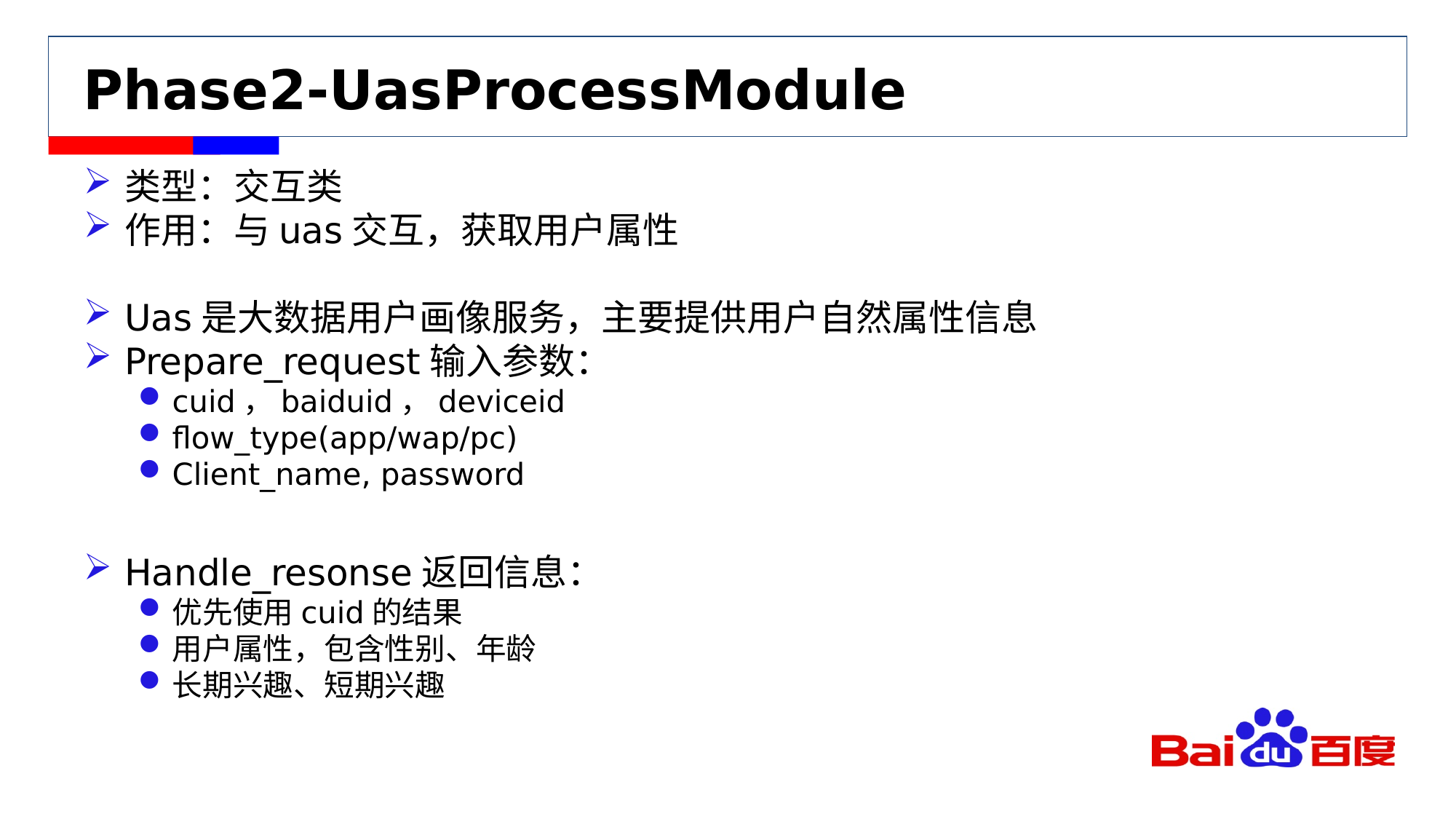

# Phase2-UasProcessModule
类型：交互类
作用：与uas交互，获取用户属性

Uas是大数据用户画像服务，主要提供用户自然属性信息
Prepare_request输入参数：
cuid，baiduid，deviceid
flow_type(app/wap/pc)
Client_name, password

Handle_resonse返回信息：
优先使用cuid的结果
用户属性，包含性别、年龄
长期兴趣、短期兴趣